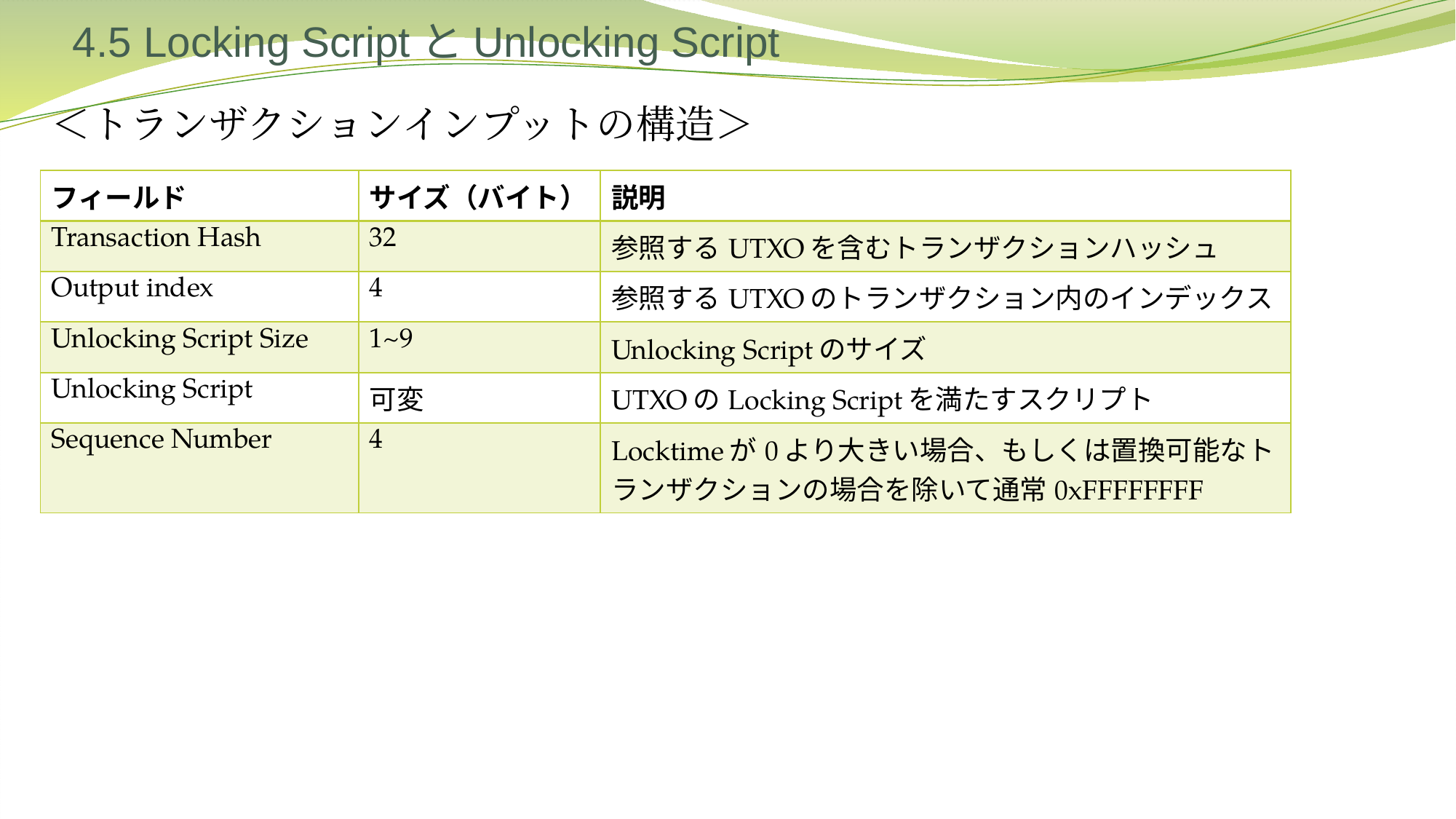

# 4.5 Locking ScriptとUnlocking Script
＜トランザクションインプットの構造＞

| フィールド | サイズ（バイト） | 説明 |
| --- | --- | --- |
| Transaction Hash | 32 | 参照するUTXOを含むトランザクションハッシュ |
| Output index | 4 | 参照するUTXOのトランザクション内のインデックス |
| Unlocking Script Size | 1~9 | Unlocking Scriptのサイズ |
| Unlocking Script | 可変 | UTXOのLocking Scriptを満たすスクリプト |
| Sequence Number | 4 | Locktimeが0より大きい場合、もしくは置換可能なトランザクションの場合を除いて通常0xFFFFFFFF |